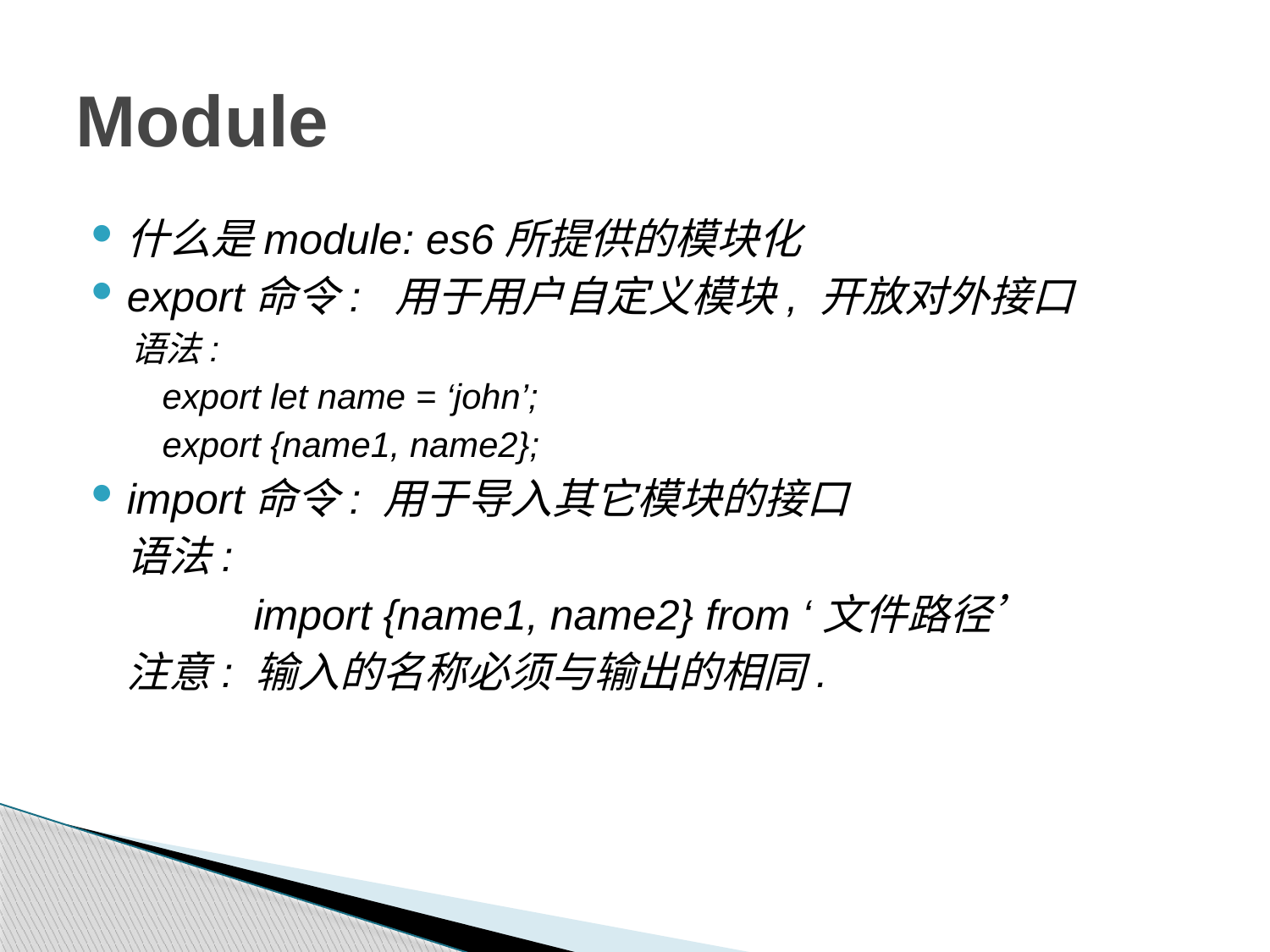

# Module
什么是module: es6所提供的模块化
export命令:  用于用户自定义模块, 开放对外接口
语法:
	export let name = ‘john’;
	export {name1, name2};
import命令: 用于导入其它模块的接口
	语法:
		import {name1, name2} from ‘文件路径’
	注意: 输入的名称必须与输出的相同.